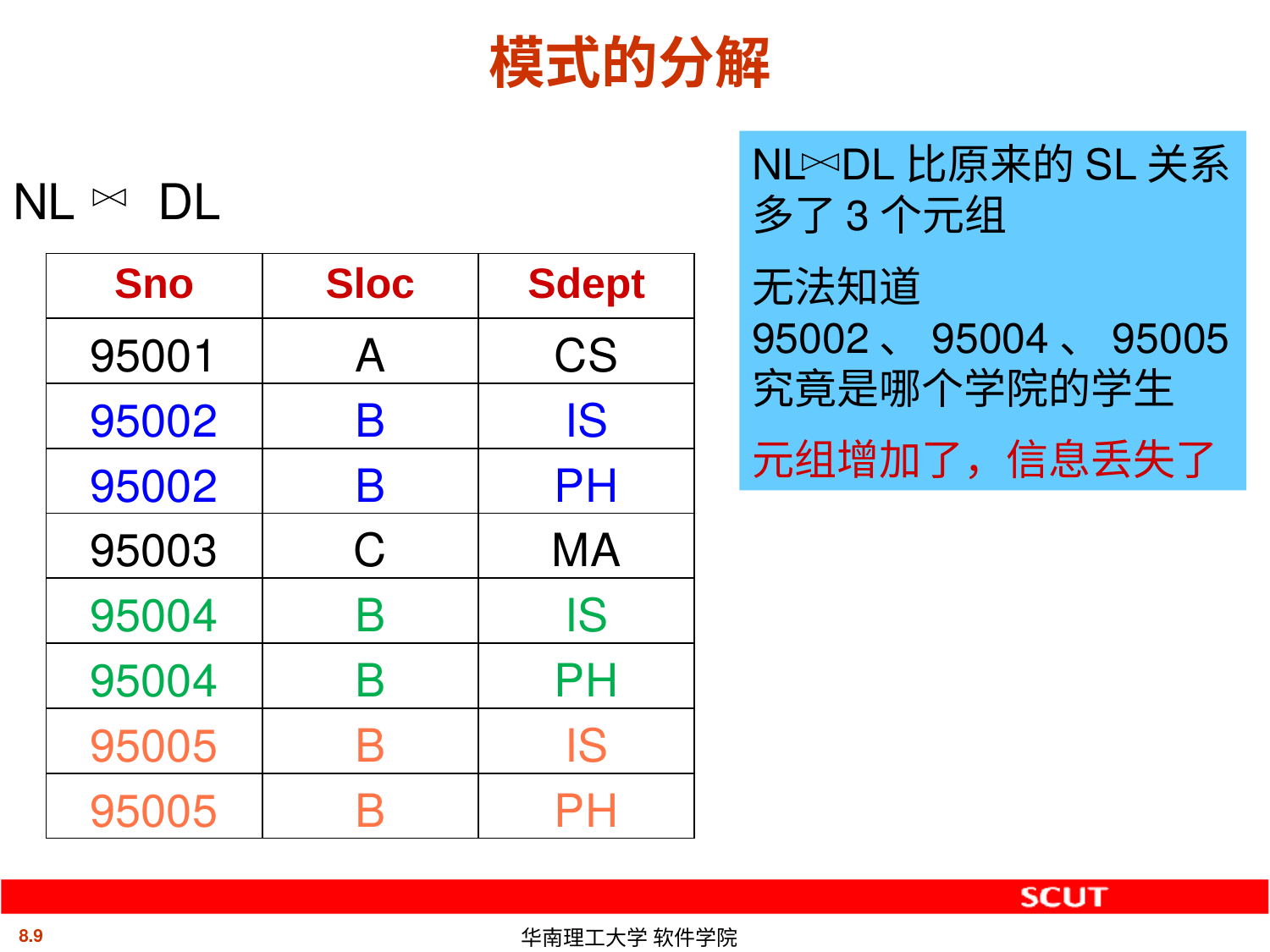

# 模式的分解
NL   DL比原来的SL关系多了3个元组
无法知道95002、95004、95005究竟是哪个学院的学生
元组增加了，信息丢失了

NL      DL

| Sno | Sloc | Sdept |
| --- | --- | --- |
| 95001 | A | CS |
| 95002 | B | IS |
| 95002 | B | PH |
| 95003 | C | MA |
| 95004 | B | IS |
| 95004 | B | PH |
| 95005 | B | IS |
| 95005 | B | PH |